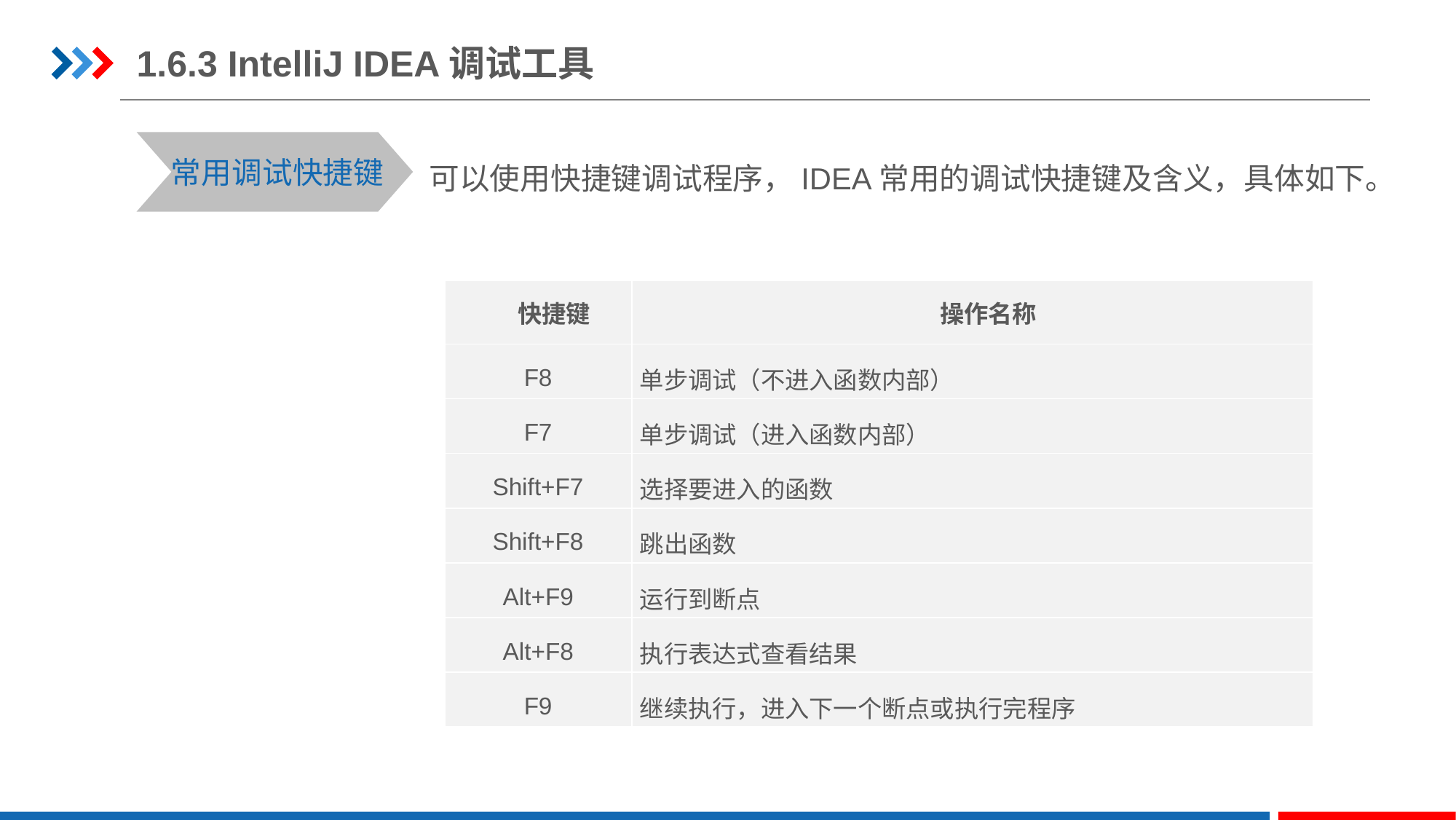

1.6.3 IntelliJ IDEA调试工具

可以使用快捷键调试程序，IDEA常用的调试快捷键及含义，具体如下。
常用调试快捷键
| 快捷键 | 操作名称 |
| --- | --- |
| F8 | 单步调试（不进入函数内部） |
| F7 | 单步调试（进入函数内部） |
| Shift+F7 | 选择要进入的函数 |
| Shift+F8 | 跳出函数 |
| Alt+F9 | 运行到断点 |
| Alt+F8 | 执行表达式查看结果 |
| F9 | 继续执行，进入下一个断点或执行完程序 |